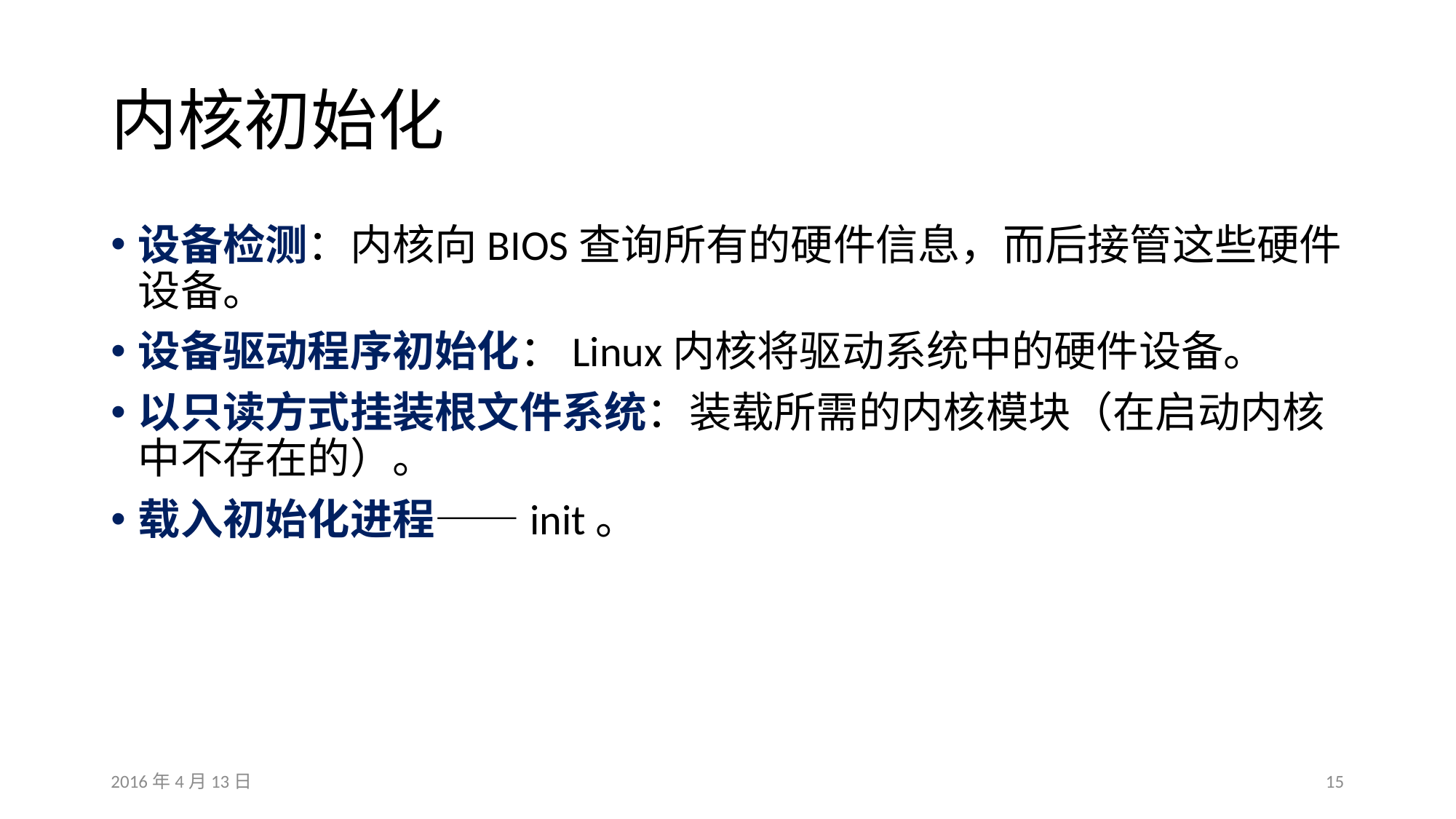

# 内核初始化
设备检测：内核向BIOS查询所有的硬件信息，而后接管这些硬件设备。
设备驱动程序初始化：Linux内核将驱动系统中的硬件设备。
以只读方式挂装根文件系统：装载所需的内核模块（在启动内核中不存在的）。
载入初始化进程——init。
2016年4月13日
15